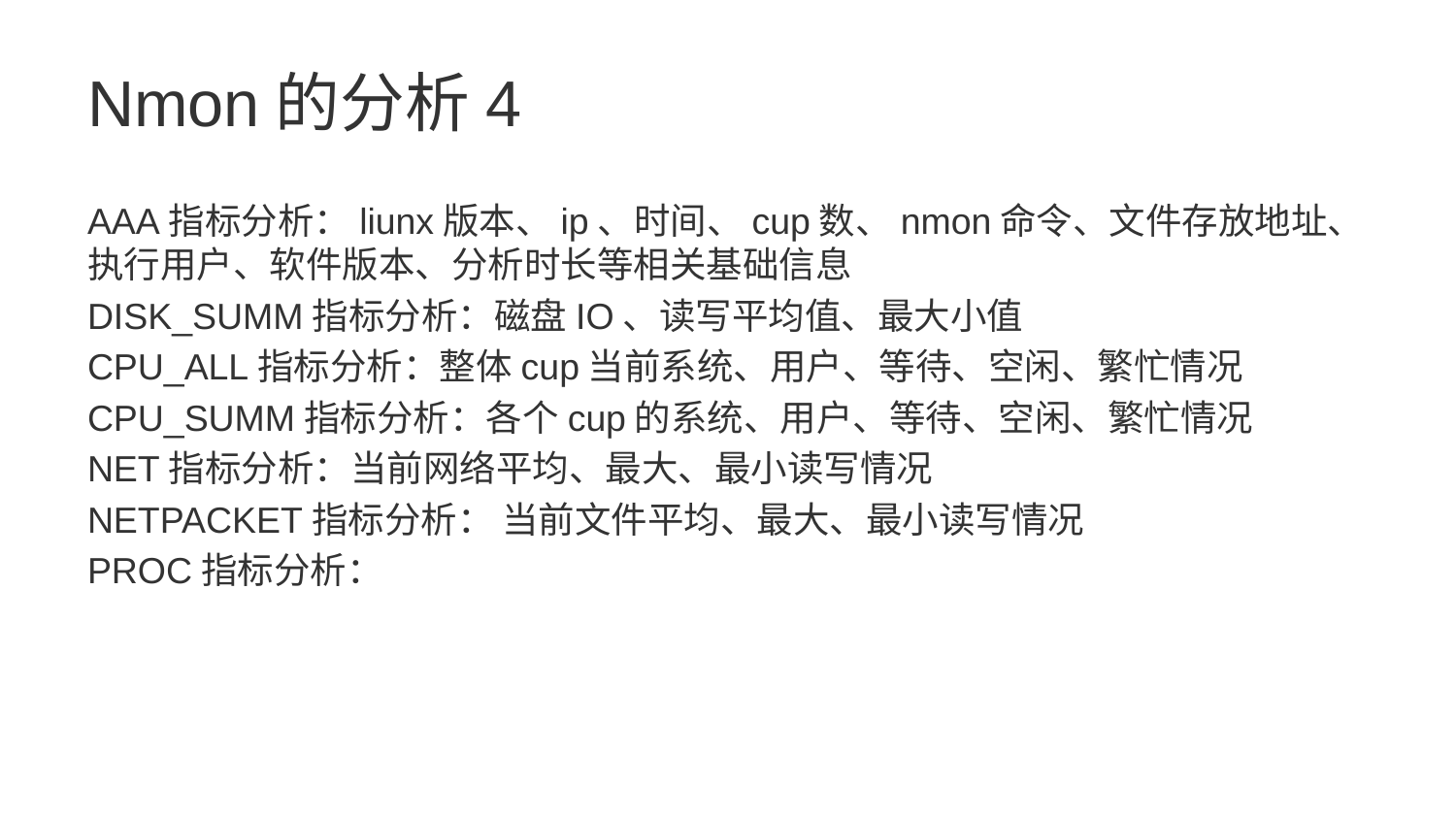

# Nmon的分析4
AAA指标分析：liunx版本、ip、时间、cup数、nmon命令、文件存放地址、执行用户、软件版本、分析时长等相关基础信息
DISK_SUMM指标分析：磁盘IO、读写平均值、最大小值
CPU_ALL指标分析：整体cup当前系统、用户、等待、空闲、繁忙情况
CPU_SUMM指标分析：各个cup的系统、用户、等待、空闲、繁忙情况
NET指标分析：当前网络平均、最大、最小读写情况
NETPACKET指标分析： 当前文件平均、最大、最小读写情况
PROC指标分析：